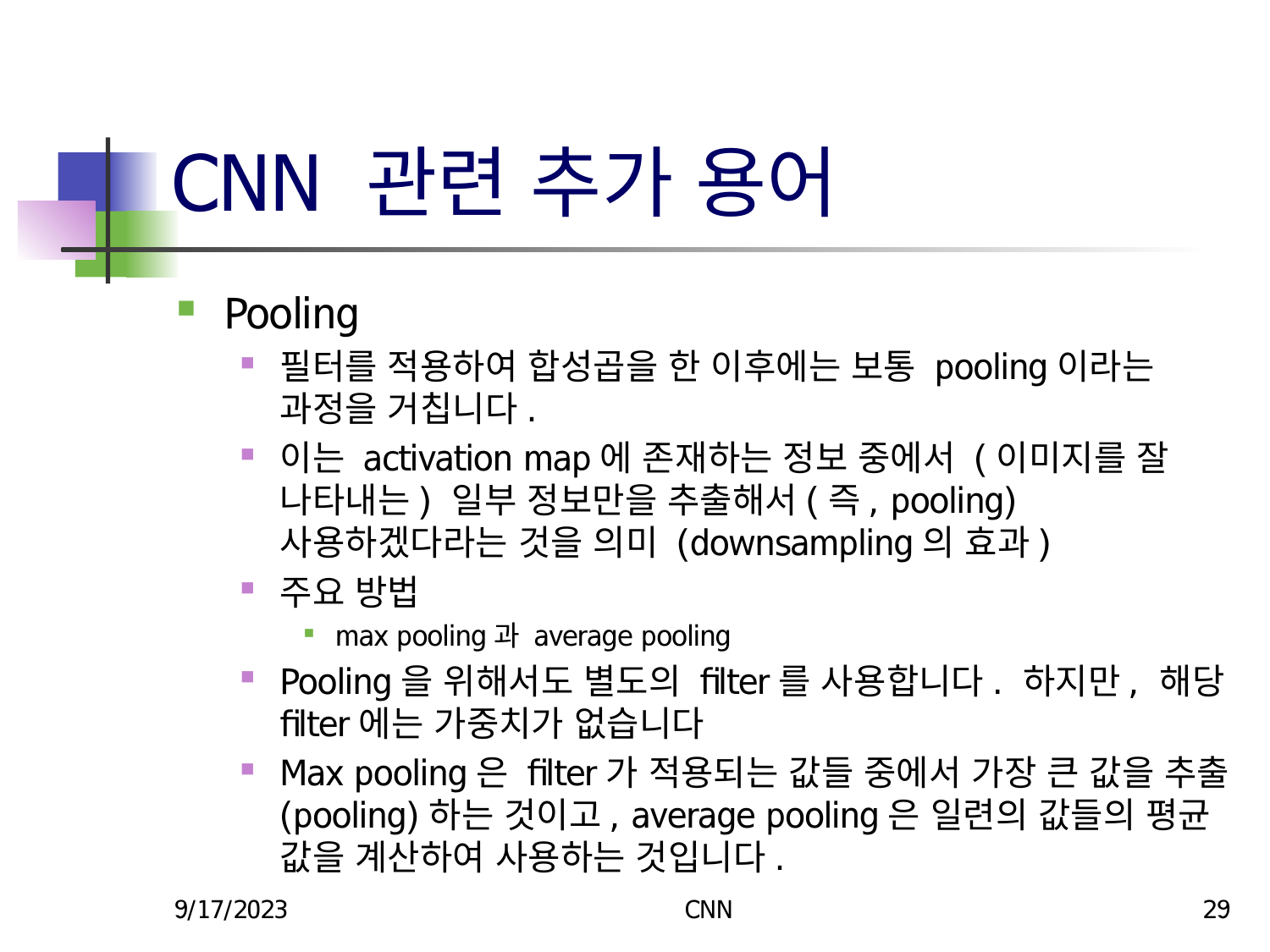

# CNN 관련 추가 용어
Pooling
필터를 적용하여 합성곱을 한 이후에는 보통 pooling이라는 과정을 거칩니다.
이는 activation map에 존재하는 정보 중에서 (이미지를 잘 나타내는) 일부 정보만을 추출해서(즉, pooling) 사용하겠다라는 것을 의미 (downsampling의 효과)
주요 방법
max pooling과 average pooling
Pooling을 위해서도 별도의 filter를 사용합니다. 하지만, 해당 filter에는 가중치가 없습니다
Max pooling은 filter가 적용되는 값들 중에서 가장 큰 값을 추출 (pooling)하는 것이고, average pooling은 일련의 값들의 평균 값을 계산하여 사용하는 것입니다.
9/17/2023
CNN
29